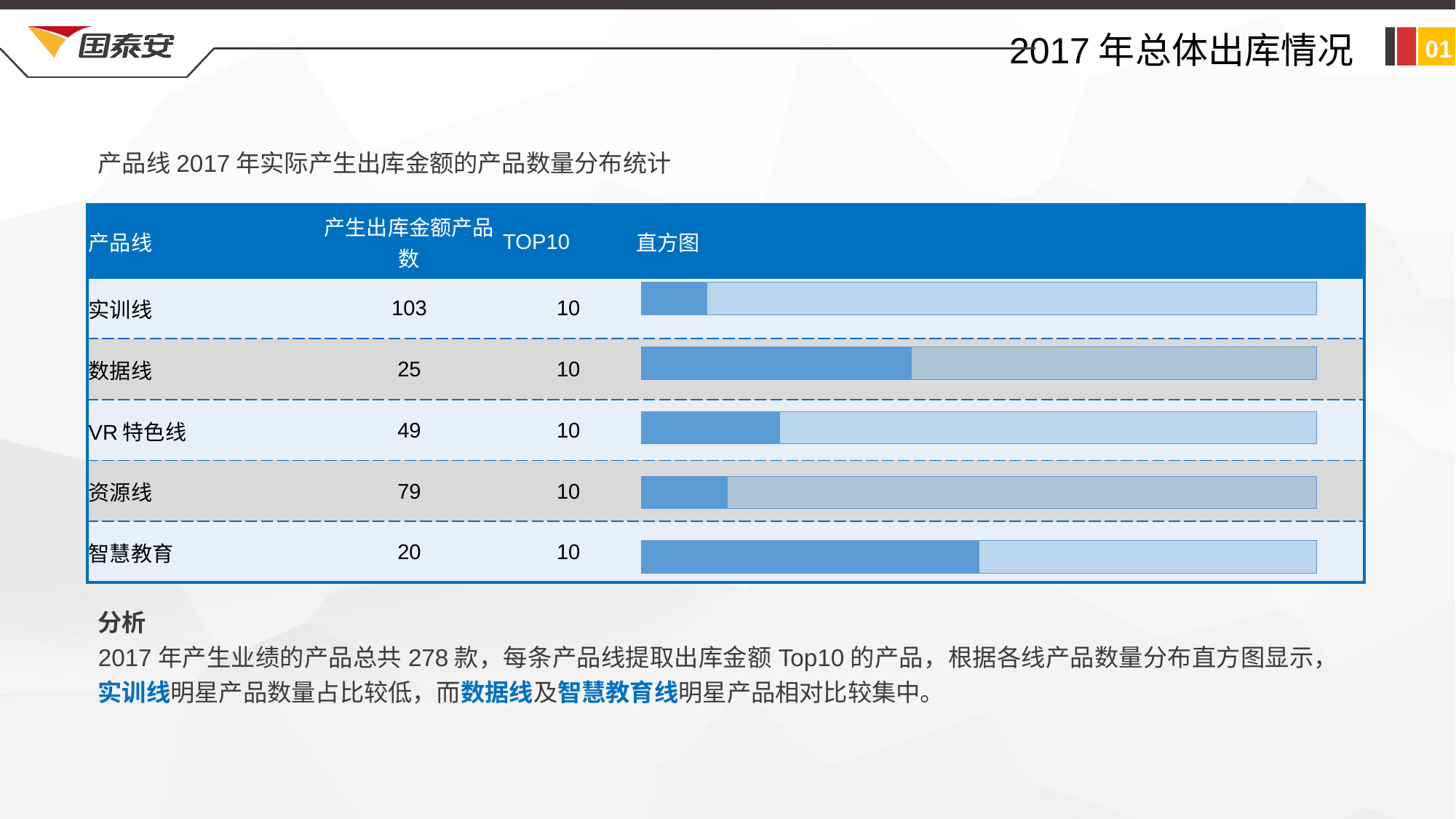

2017年总体出库情况

01
产品线2017年实际产生出库金额的产品数量分布统计
| 产品线 | 产生出库金额产品数 | TOP10 | 直方图 |
| --- | --- | --- | --- |
| 实训线 | 103 | 10 |  |
| 数据线 | 25 | 10 |  |
| VR特色线 | 49 | 10 |  |
| 资源线 | 79 | 10 |  |
| 智慧教育 | 20 | 10 |  |

### Chart

| Category |  |  |
|---|---|---|
| 实训线 | 0.0970873786407767 | 0.9029126213592233 |
| 数据线 | 0.4 | 0.6 |
| VR特色线 | 0.20408163265306123 | 0.7959183673469388 |
| 资源线 | 0.12658227848101267 | 0.8734177215189873 |
| 智慧教育 | 0.5 | 0.5 |
分析
2017年产生业绩的产品总共278款，每条产品线提取出库金额Top10的产品，根据各线产品数量分布直方图显示，实训线明星产品数量占比较低，而数据线及智慧教育线明星产品相对比较集中。